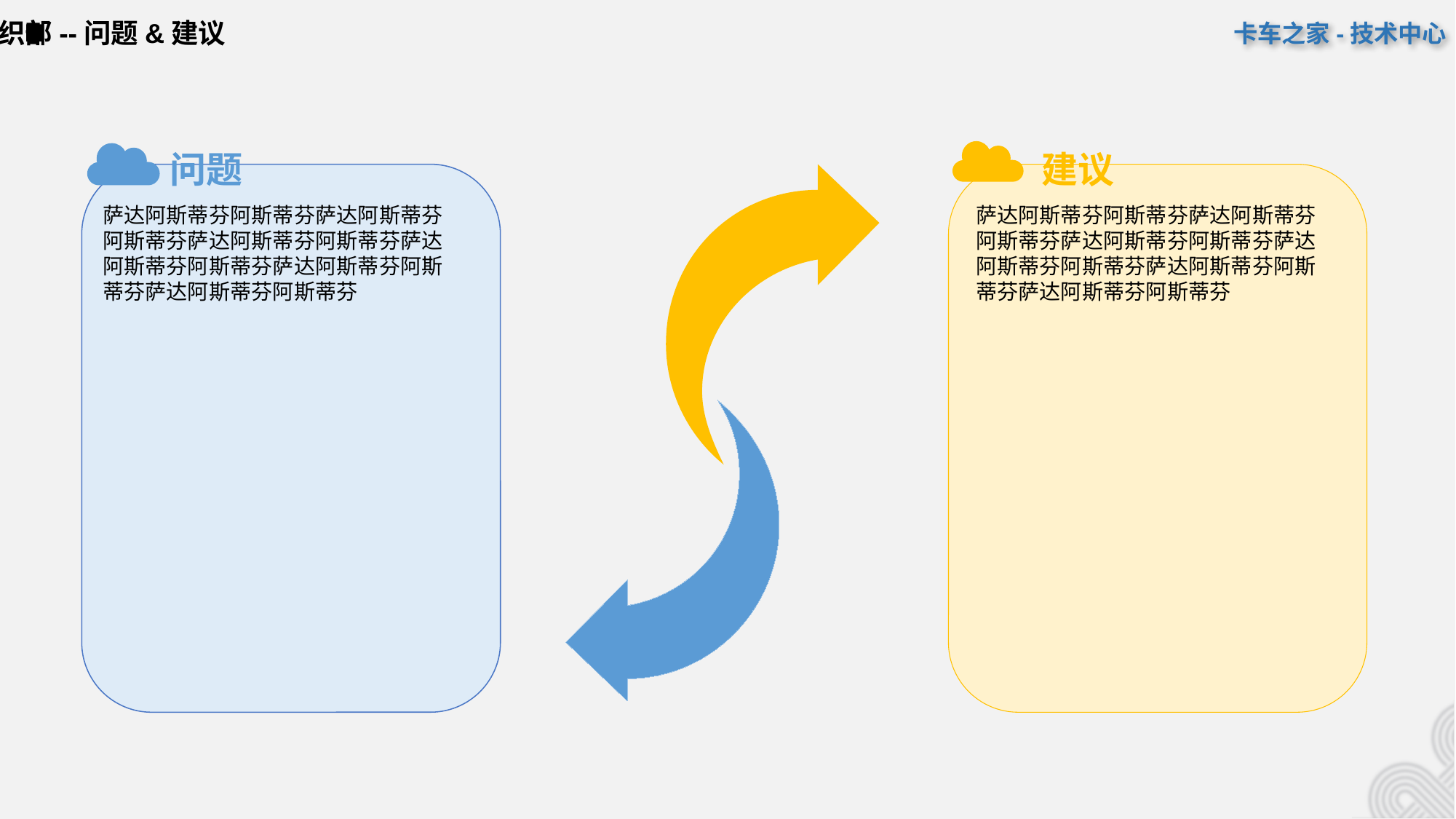

组织部--问题&建议
萨达阿斯蒂芬阿斯蒂芬萨达阿斯蒂芬
阿斯蒂芬萨达阿斯蒂芬阿斯蒂芬萨达
阿斯蒂芬阿斯蒂芬萨达阿斯蒂芬阿斯
蒂芬萨达阿斯蒂芬阿斯蒂芬
萨达阿斯蒂芬阿斯蒂芬萨达阿斯蒂芬
阿斯蒂芬萨达阿斯蒂芬阿斯蒂芬萨达
阿斯蒂芬阿斯蒂芬萨达阿斯蒂芬阿斯
蒂芬萨达阿斯蒂芬阿斯蒂芬